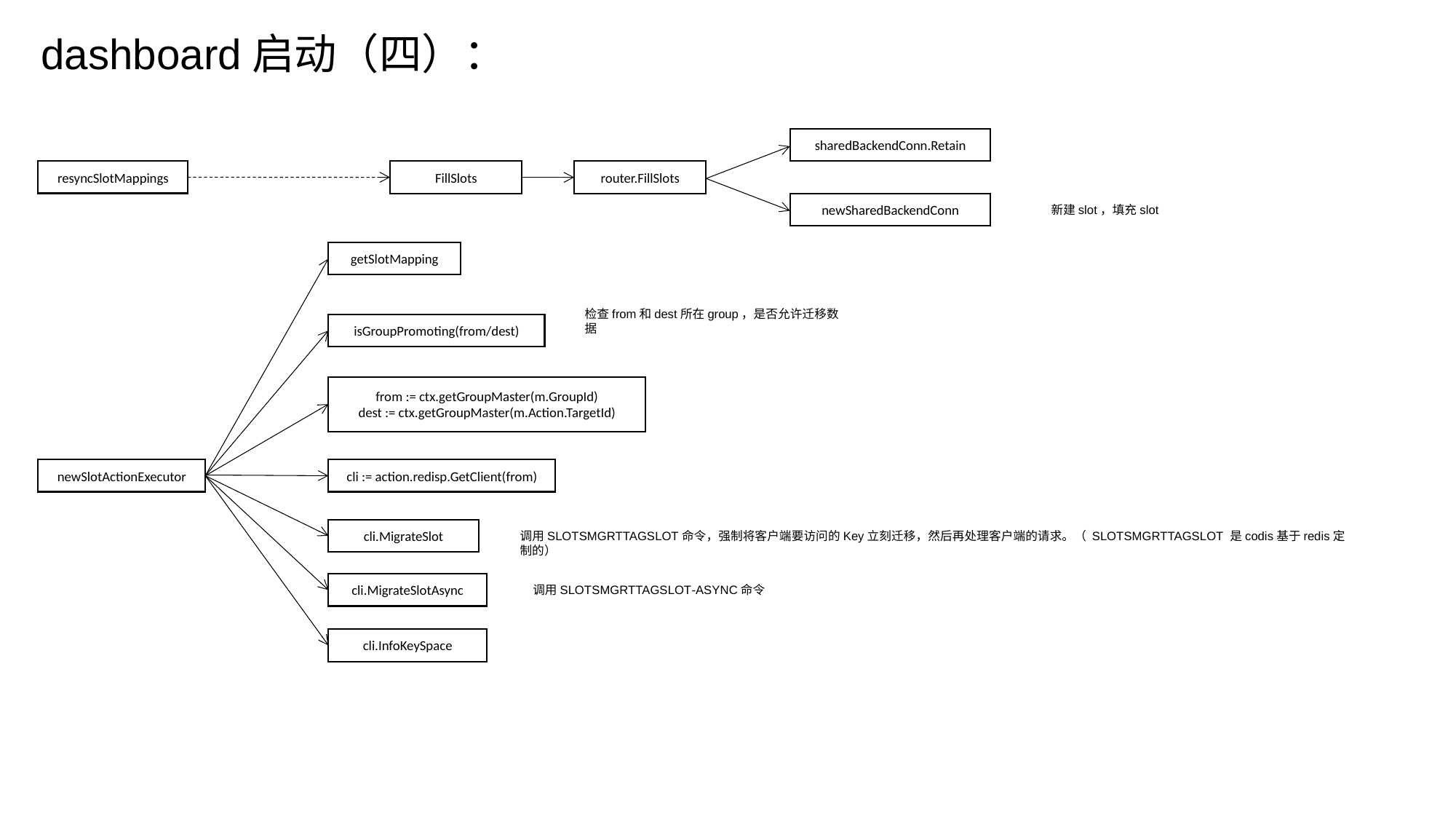

dashboard启动（四）：
sharedBackendConn.Retain
FillSlots
router.FillSlots
newSharedBackendConn
新建slot，填充slot
resyncSlotMappings
getSlotMapping
检查from和dest所在group，是否允许迁移数据
isGroupPromoting(from/dest)
from := ctx.getGroupMaster(m.GroupId)
dest := ctx.getGroupMaster(m.Action.TargetId)
newSlotActionExecutor
cli := action.redisp.GetClient(from)
cli.MigrateSlot
调用SLOTSMGRTTAGSLOT命令，强制将客户端要访问的Key立刻迁移，然后再处理客户端的请求。（ SLOTSMGRTTAGSLOT 是codis基于redis定制的）
cli.MigrateSlotAsync
调用SLOTSMGRTTAGSLOT-ASYNC命令
cli.InfoKeySpace